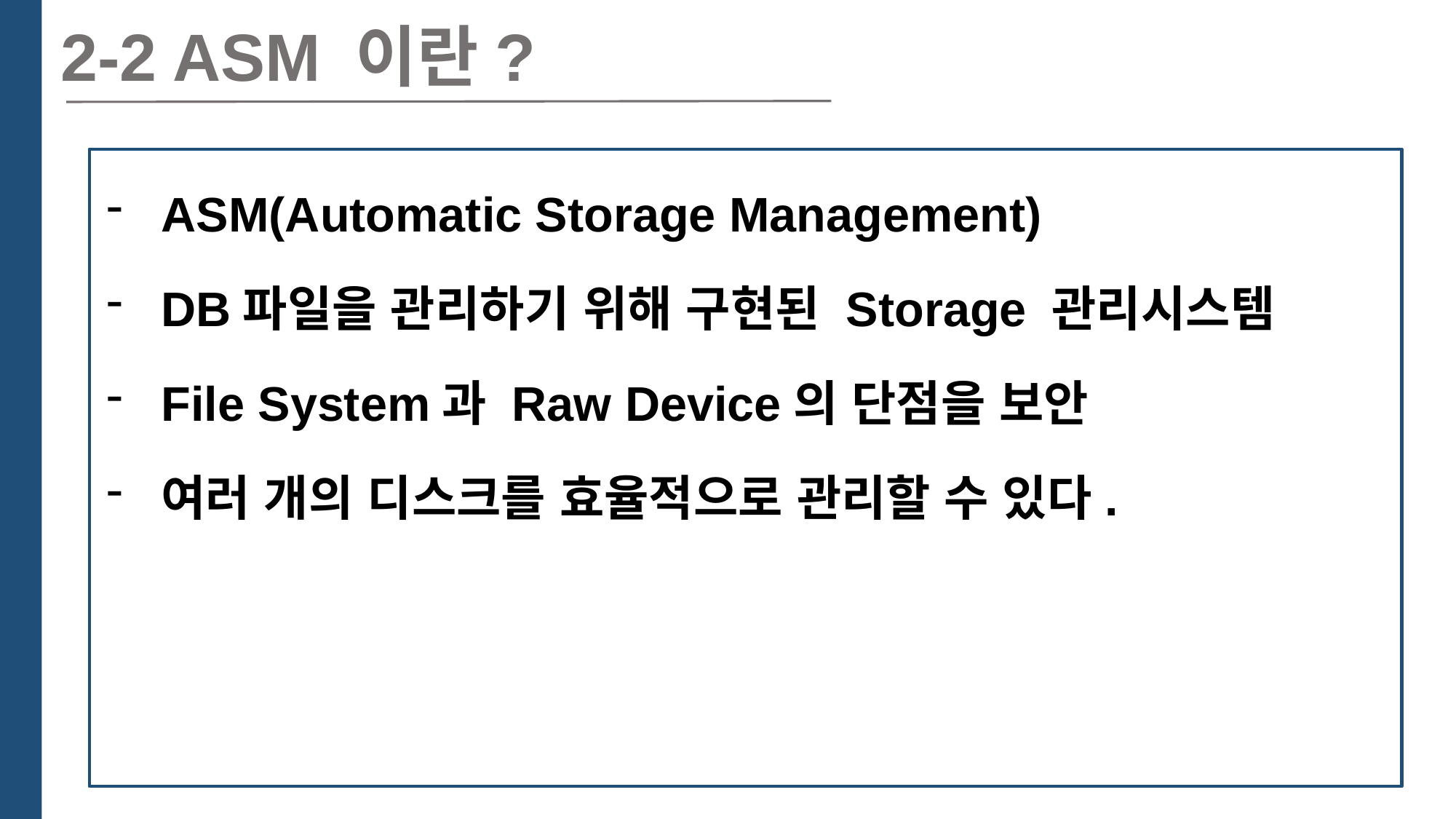

2-2 ASM 이란?
ASM(Automatic Storage Management)
DB파일을 관리하기 위해 구현된 Storage 관리시스템
File System과 Raw Device의 단점을 보안
여러 개의 디스크를 효율적으로 관리할 수 있다.